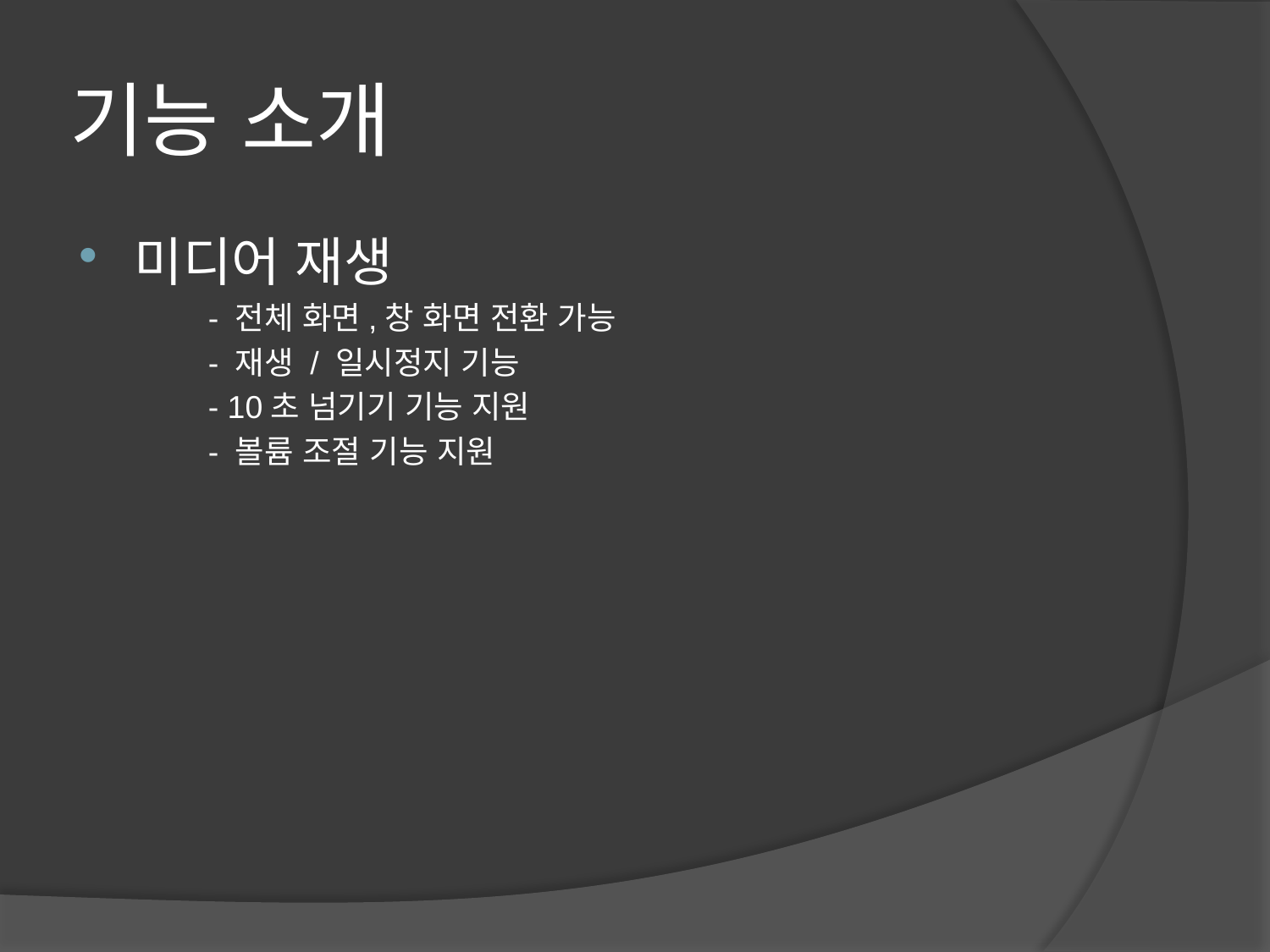

# 기능 소개
미디어 재생
	- 전체 화면,창 화면 전환 가능
	- 재생 / 일시정지 기능
	- 10초 넘기기 기능 지원
	- 볼륨 조절 기능 지원